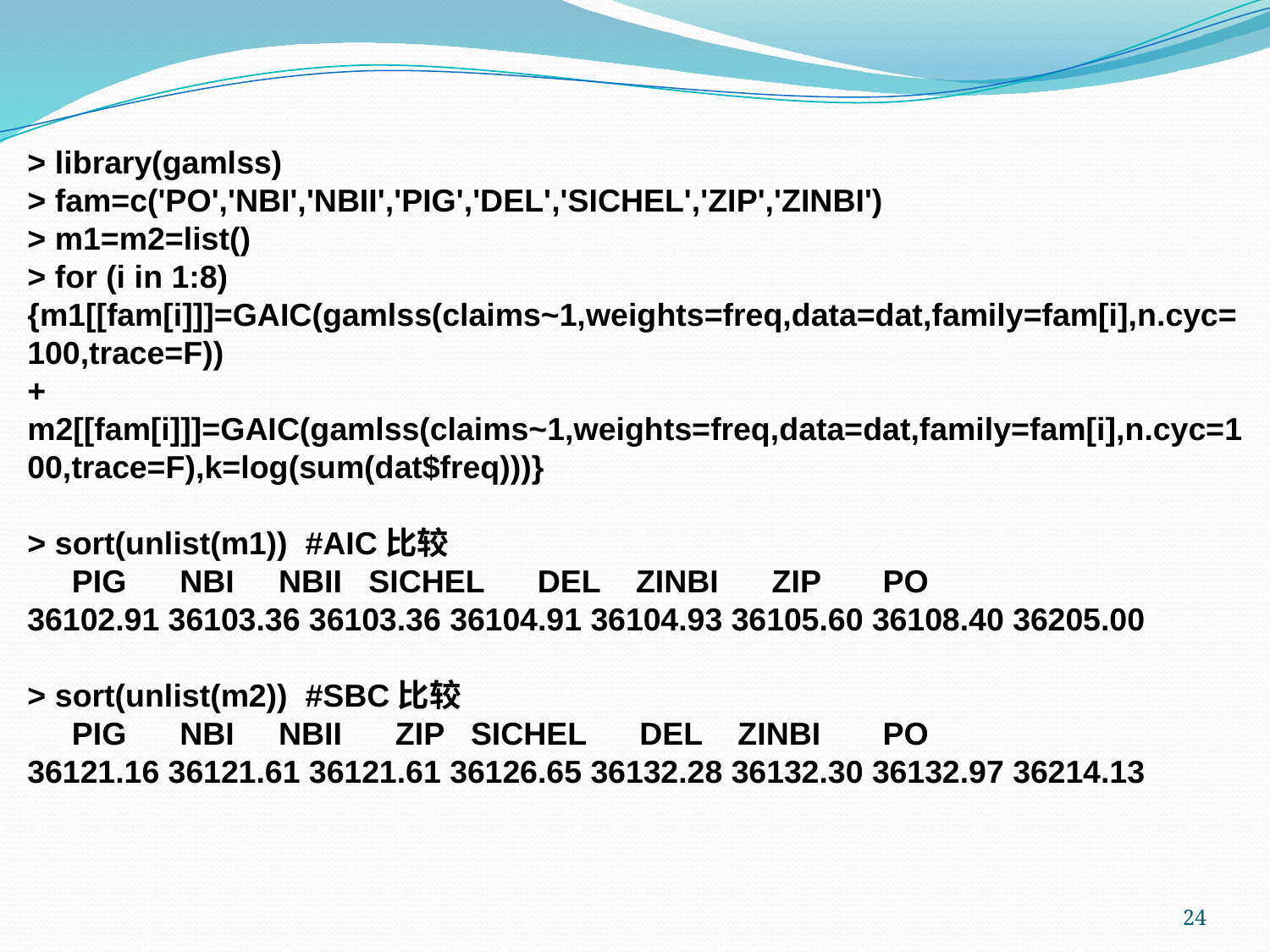

> library(gamlss)
> fam=c('PO','NBI','NBII','PIG','DEL','SICHEL','ZIP','ZINBI')
> m1=m2=list()
> for (i in 1:8) {m1[[fam[i]]]=GAIC(gamlss(claims~1,weights=freq,data=dat,family=fam[i],n.cyc=100,trace=F))
+ m2[[fam[i]]]=GAIC(gamlss(claims~1,weights=freq,data=dat,family=fam[i],n.cyc=100,trace=F),k=log(sum(dat$freq)))}

> sort(unlist(m1))  #AIC比较
     PIG      NBI     NBII   SICHEL      DEL    ZINBI      ZIP       PO
36102.91 36103.36 36103.36 36104.91 36104.93 36105.60 36108.40 36205.00

> sort(unlist(m2))  #SBC比较
     PIG      NBI     NBII      ZIP   SICHEL      DEL    ZINBI       PO
36121.16 36121.61 36121.61 36126.65 36132.28 36132.30 36132.97 36214.13
24